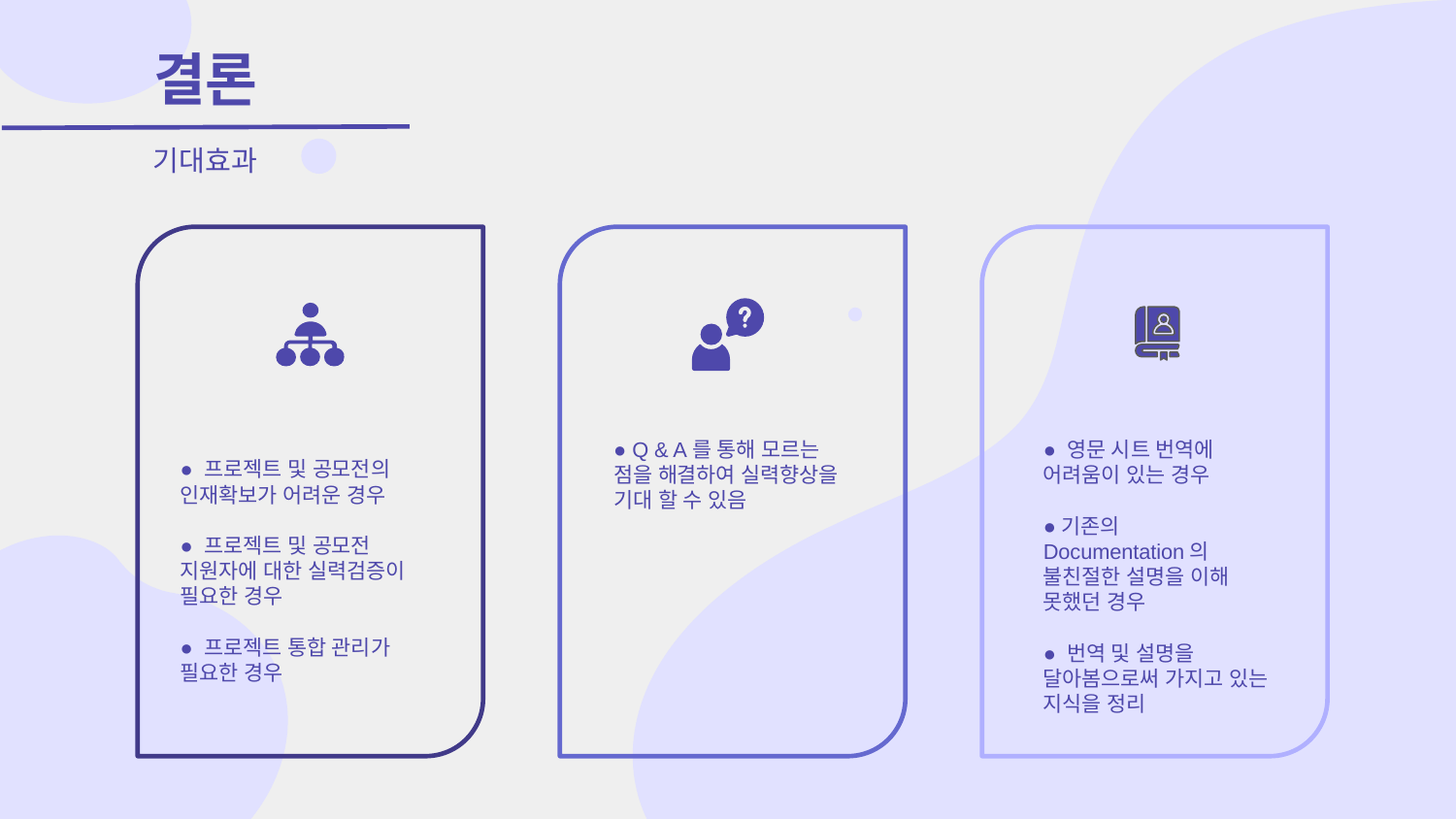

결론
기대효과

● Q & A를 통해 모르는 점을 해결하여 실력향상을 기대 할 수 있음

● 영문 시트 번역에 어려움이 있는 경우
● 기존의 Documentation의 불친절한 설명을 이해 못했던 경우

● 번역 및 설명을 달아봄으로써 가지고 있는 지식을 정리

● 프로젝트 및 공모전의 인재확보가 어려운 경우

● 프로젝트 및 공모전 지원자에 대한 실력검증이 필요한 경우

● 프로젝트 통합 관리가 필요한 경우